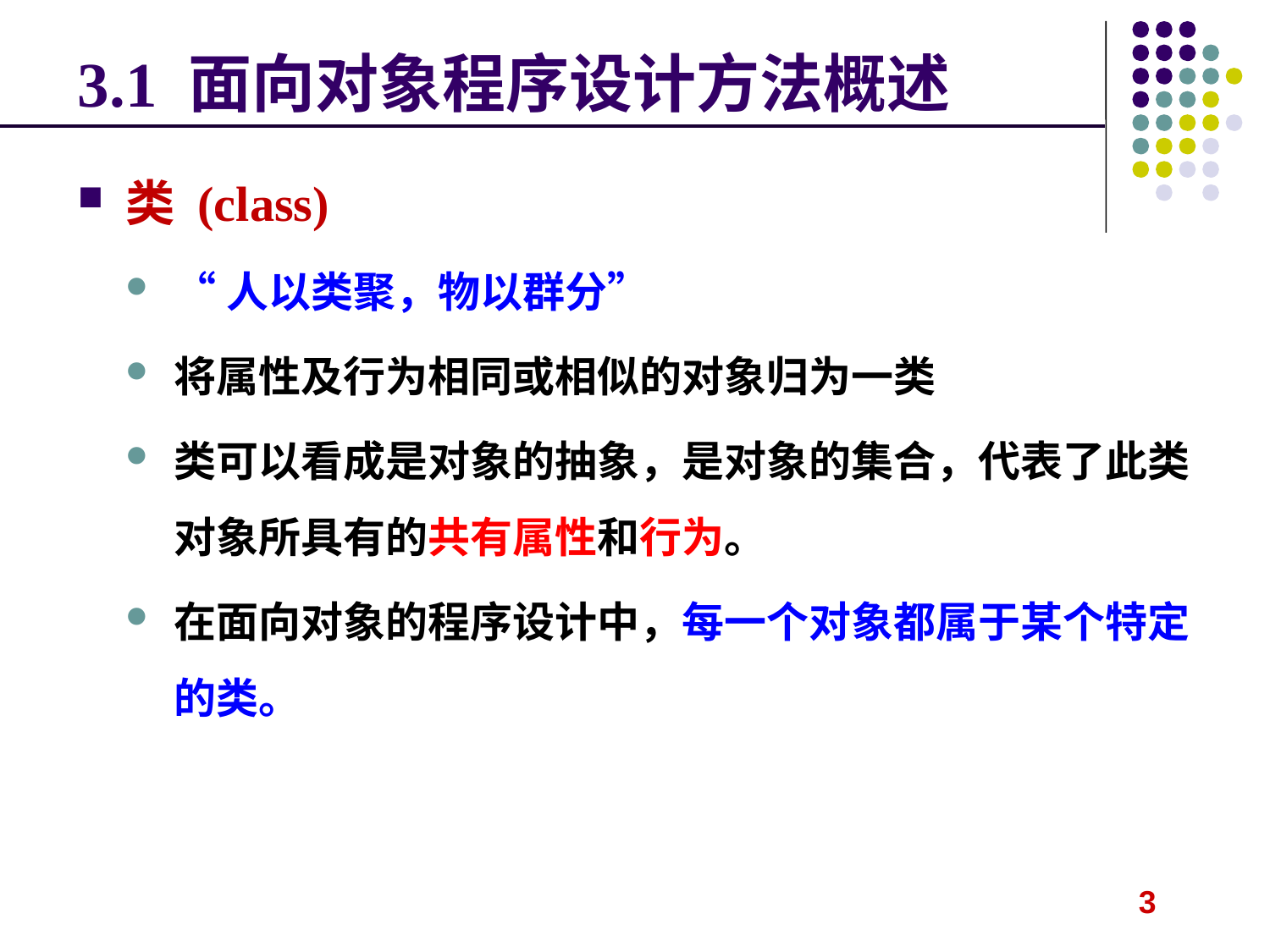

# 3.1 面向对象程序设计方法概述
类 (class)
“人以类聚，物以群分”
将属性及行为相同或相似的对象归为一类
类可以看成是对象的抽象，是对象的集合，代表了此类对象所具有的共有属性和行为。
在面向对象的程序设计中，每一个对象都属于某个特定的类。